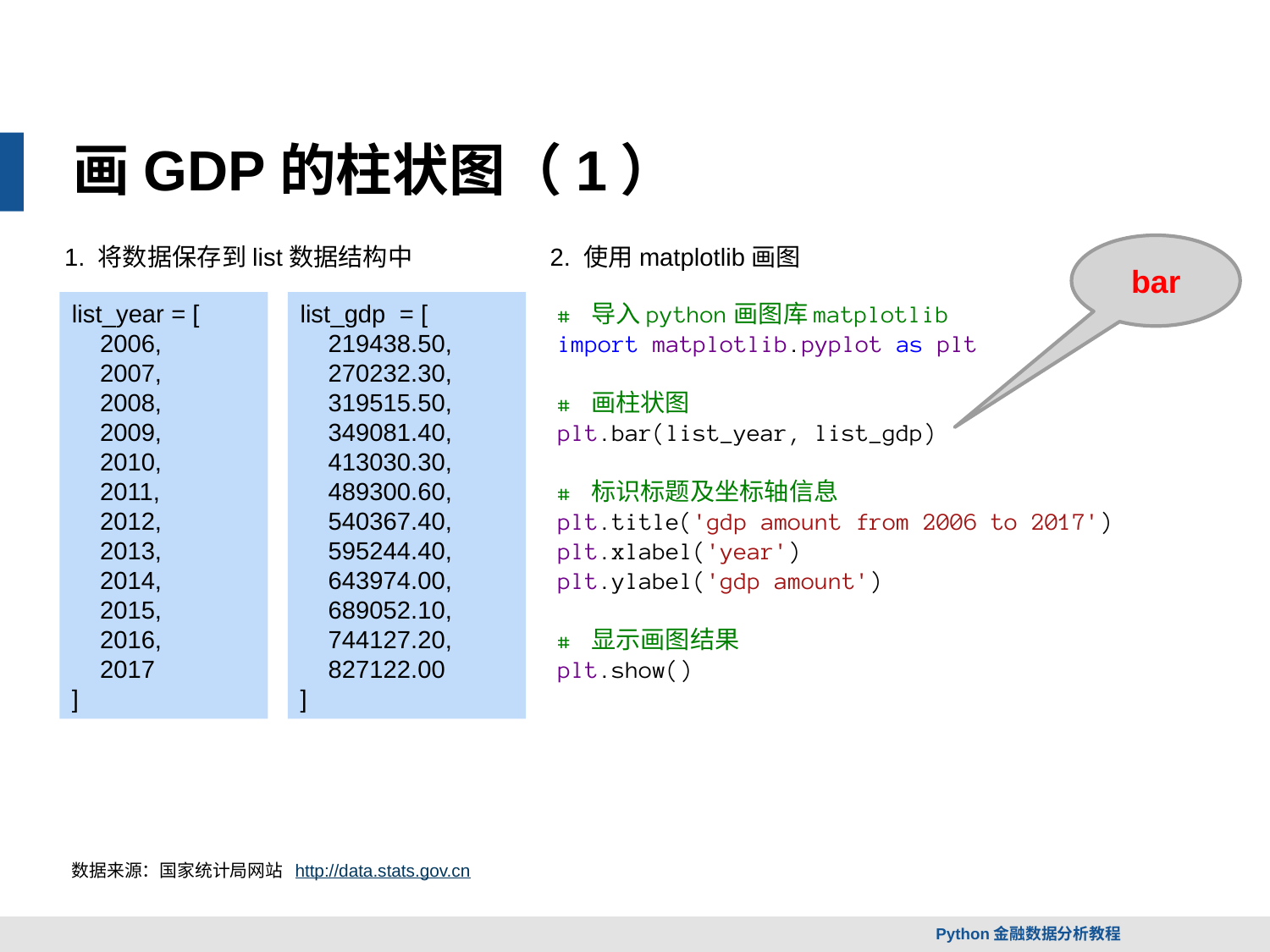

画GDP的柱状图（1）
1. 将数据保存到list数据结构中
2. 使用matplotlib画图
bar
list_year = [
    2006,
    2007,
    2008,
    2009,
    2010,
    2011,
    2012,
    2013,
    2014,
    2015,
    2016,
    2017
]
list_gdp  = [
    219438.50,
    270232.30,
    319515.50,
    349081.40,
    413030.30,
    489300.60,
    540367.40,
    595244.40,
    643974.00,
    689052.10,
    744127.20,
    827122.00
]
# 导入python画图库matplotlib
import matplotlib.pyplot as plt

# 画柱状图
plt.bar(list_year, list_gdp)

# 标识标题及坐标轴信息
plt.title('gdp amount from 2006 to 2017')
plt.xlabel('year')
plt.ylabel('gdp amount')

# 显示画图结果
plt.show()

数据来源：国家统计局网站  http://data.stats.gov.cn
Python金融数据分析教程